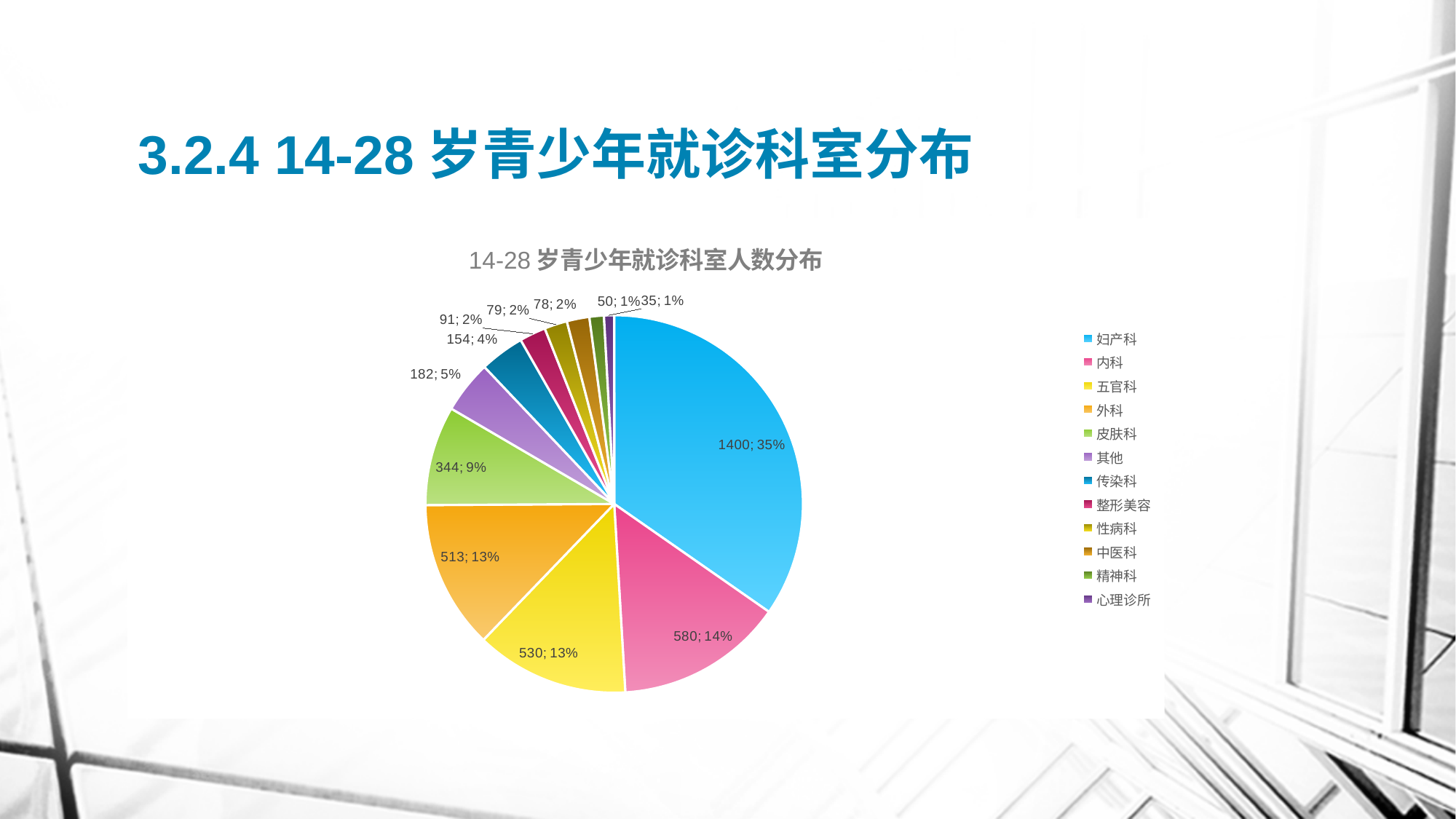

# 3.2.4 14-28岁青少年就诊科室分布

### Chart: 14-28岁青少年就诊科室人数分布

| Category | 人次 |
|---|---|
| 妇产科 | 1400.0 |
| 内科 | 580.0 |
| 五官科 | 530.0 |
| 外科 | 513.0 |
| 皮肤科 | 344.0 |
| 其他 | 182.0 |
| 传染科 | 154.0 |
| 整形美容 | 91.0 |
| 性病科 | 79.0 |
| 中医科 | 78.0 |
| 精神科 | 50.0 |
| 心理诊所 | 35.0 |